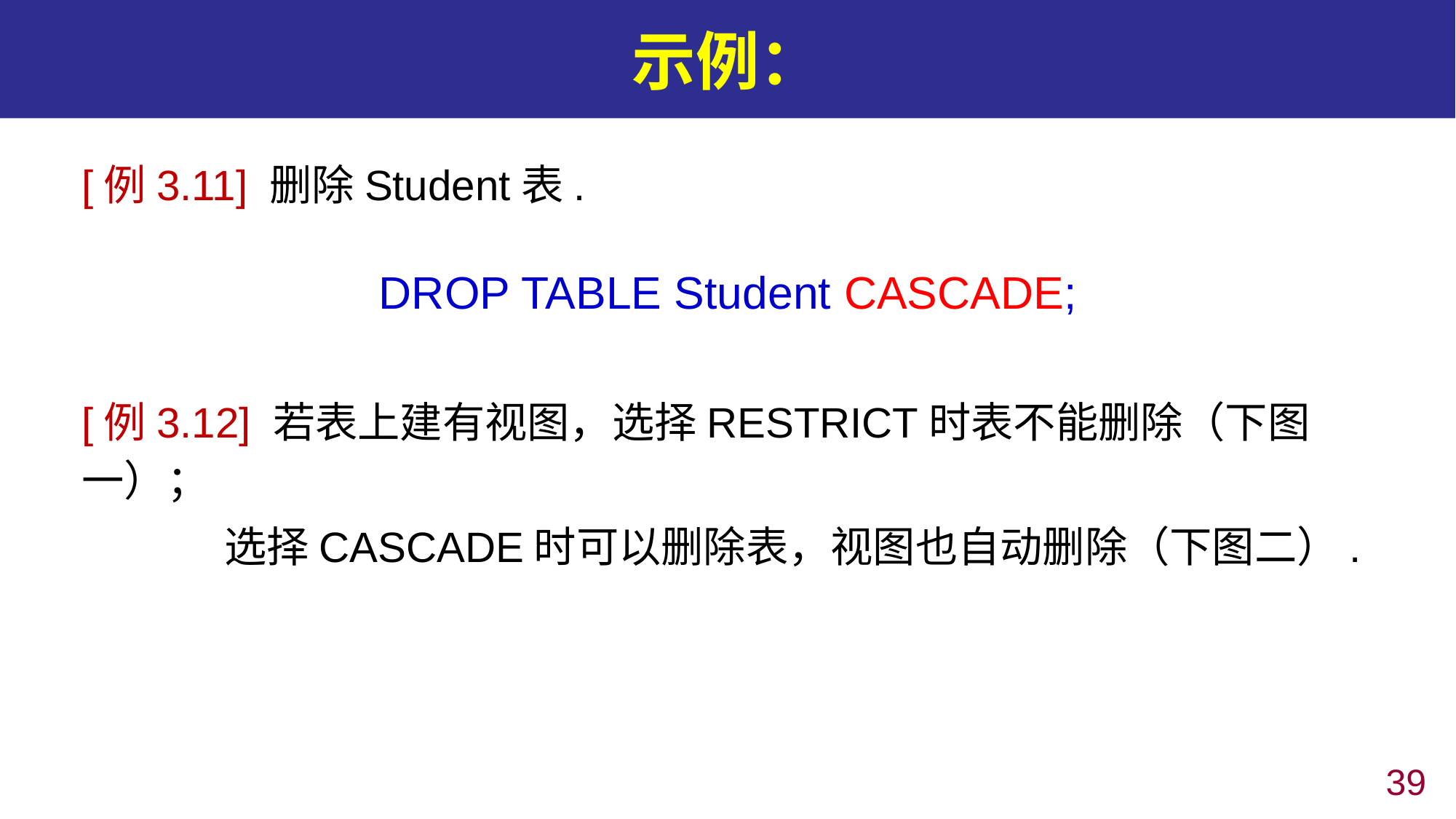

# 示例：
[例3.11] 删除Student表.

DROP TABLE Student CASCADE;

[例3.12] 若表上建有视图，选择RESTRICT时表不能删除（下图一）；
              选择CASCADE时可以删除表，视图也自动删除（下图二）.

39